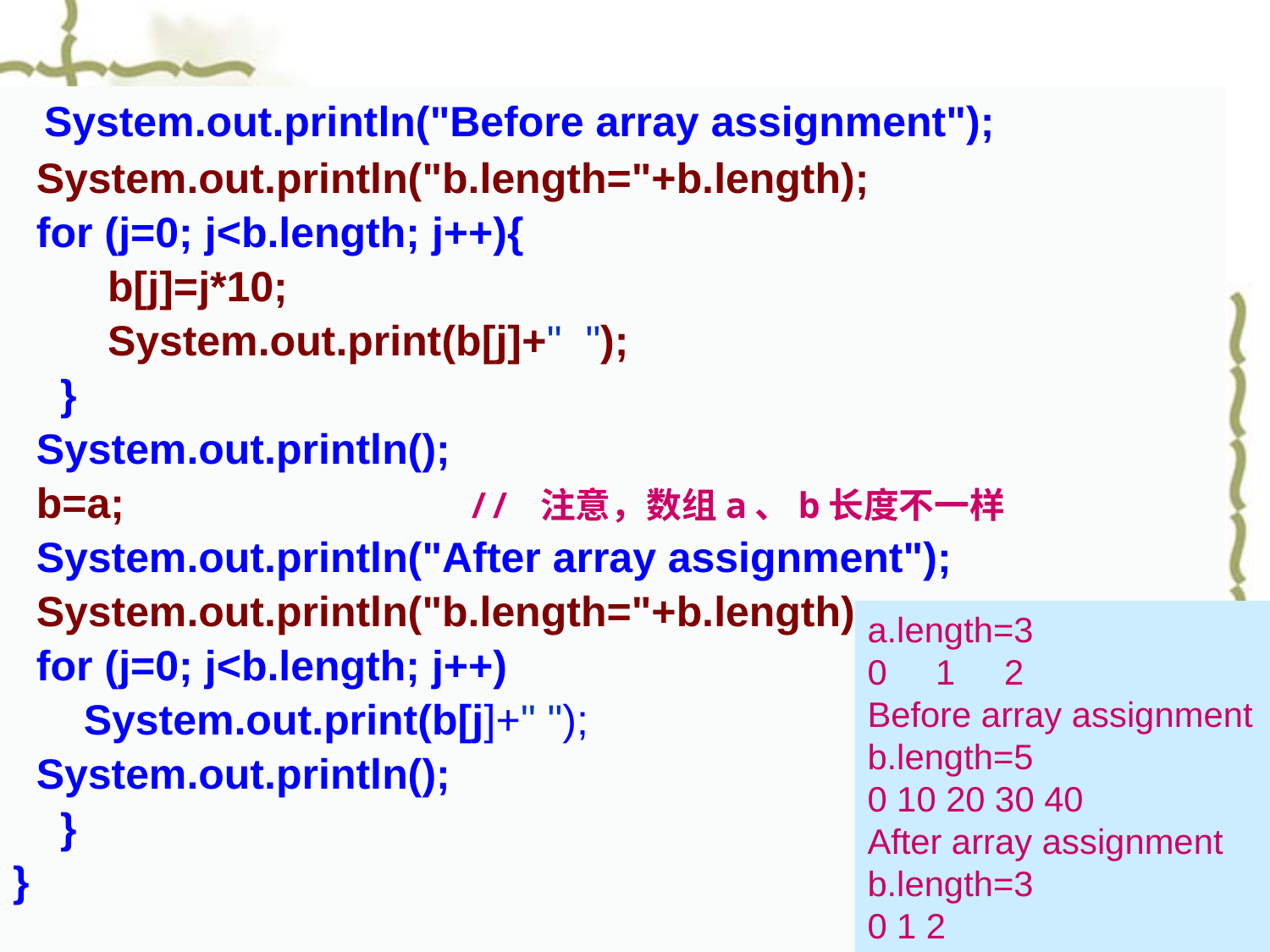

System.out.println("Before array assignment");
  System.out.println("b.length="+b.length);
  for (j=0; j<b.length; j++){
        b[j]=j*10;
        System.out.print(b[j]+"  ");
    }
  System.out.println();
  b=a;                             // 注意，数组a、b长度不一样
  System.out.println("After array assignment");
  System.out.println("b.length="+b.length);
  for (j=0; j<b.length; j++)
      System.out.print(b[j]+" ");
  System.out.println();
    }
}
a.length=3
0     1     2
Before array assignment
b.length=5
0 10 20 30 40
After array assignment
b.length=3
0 1 2